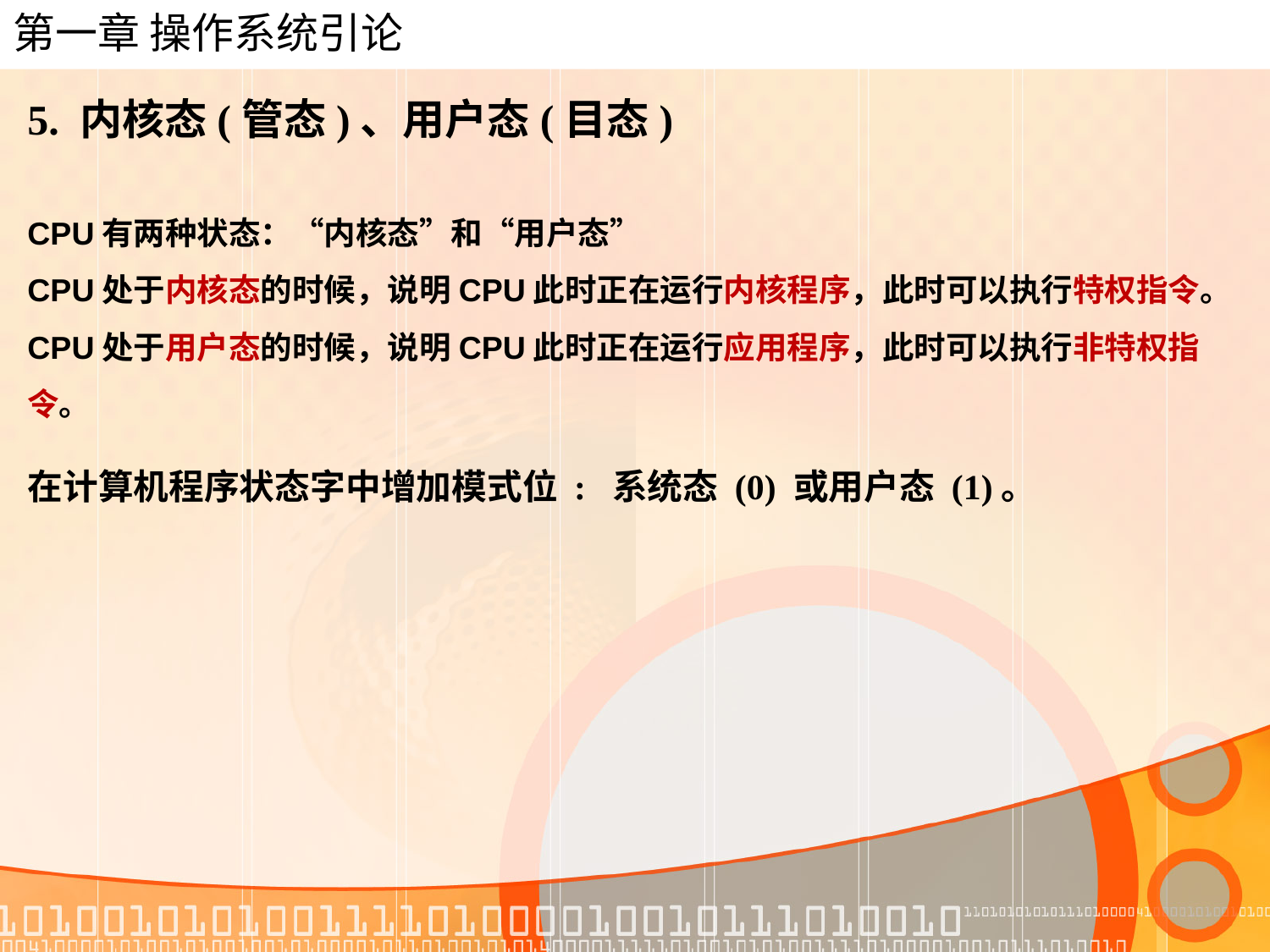

# 第一章 操作系统引论
5. 内核态(管态)、用户态(目态)

CPU有两种状态：“内核态”和“用户态”
CPU处于内核态的时候，说明CPU此时正在运行内核程序，此时可以执行特权指令。
CPU处于用户态的时候，说明CPU此时正在运行应用程序，此时可以执行非特权指令。

在计算机程序状态字中增加模式位 :  系统态 (0) 或用户态 (1)。